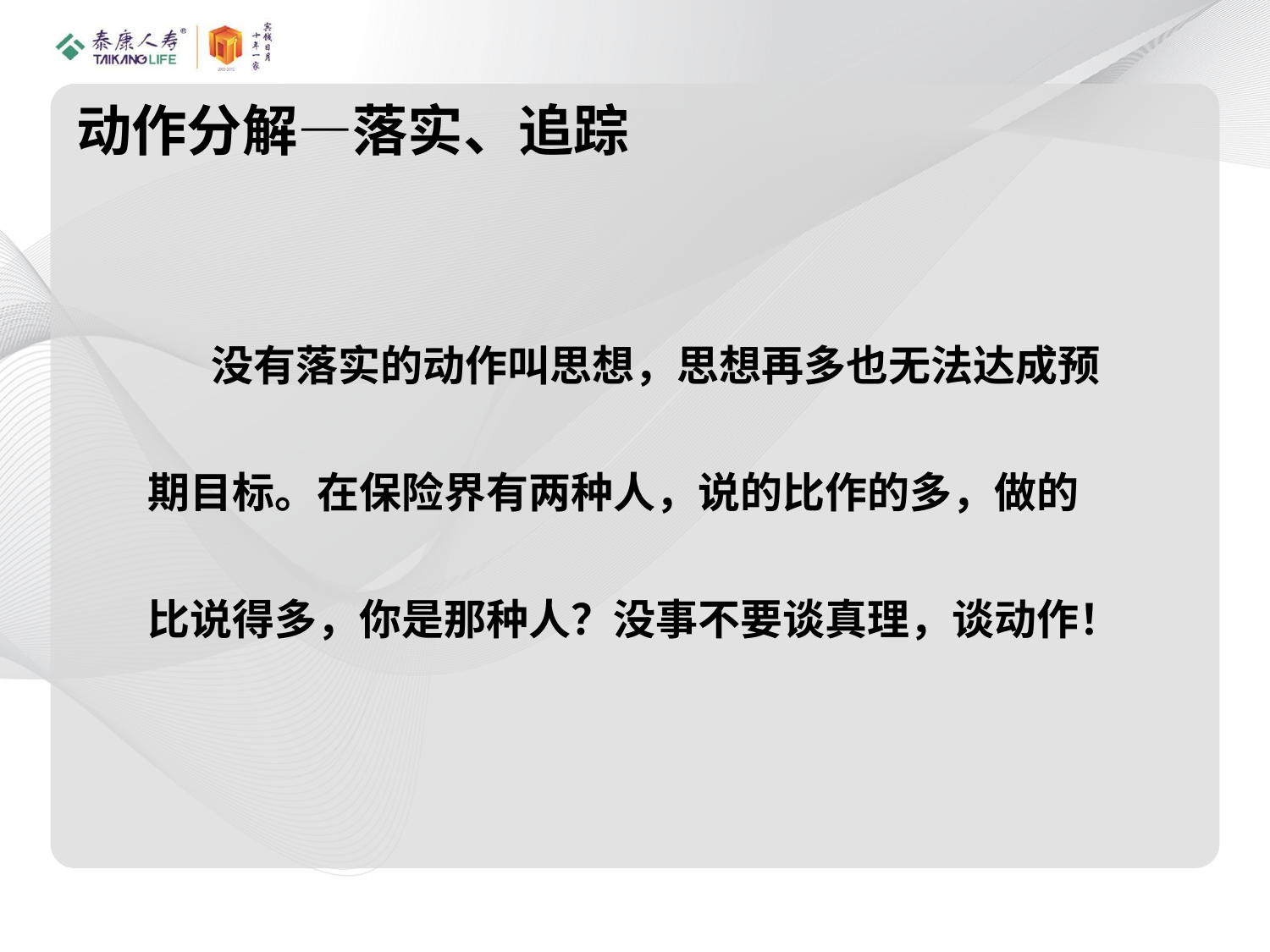

动作分解—落实、追踪
没有落实的动作叫思想，思想再多也无法达成预期目标。在保险界有两种人，说的比作的多，做的比说得多，你是那种人？没事不要谈真理，谈动作！